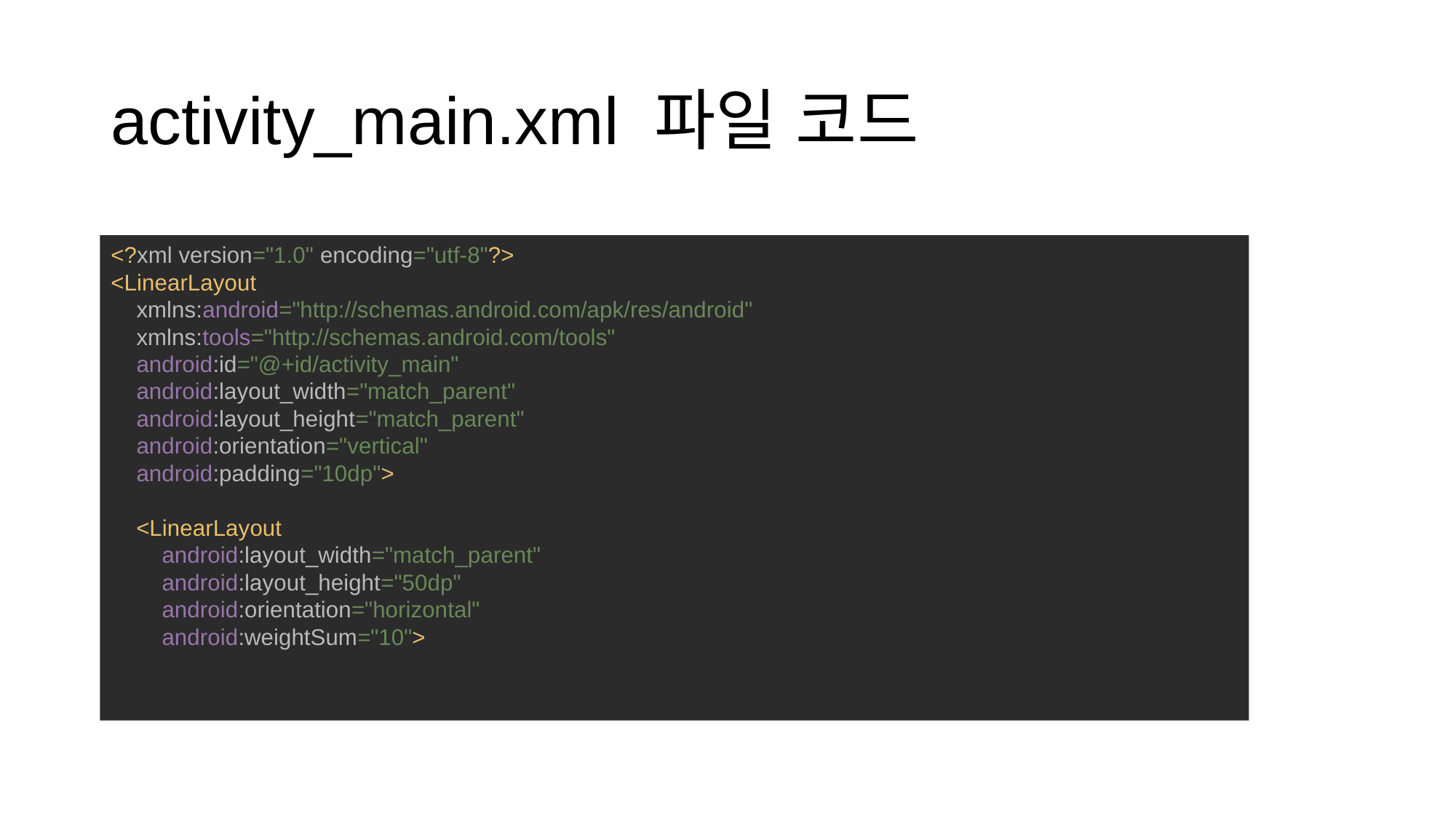

# activity_main.xml 파일 코드
<?xml version="1.0" encoding="utf-8"?>
<LinearLayout
    xmlns:android="http://schemas.android.com/apk/res/android"
    xmlns:tools="http://schemas.android.com/tools"
    android:id="@+id/activity_main"
    android:layout_width="match_parent"
    android:layout_height="match_parent"
    android:orientation="vertical"
    android:padding="10dp">
    <LinearLayout
        android:layout_width="match_parent"
        android:layout_height="50dp"
        android:orientation="horizontal"
        android:weightSum="10">